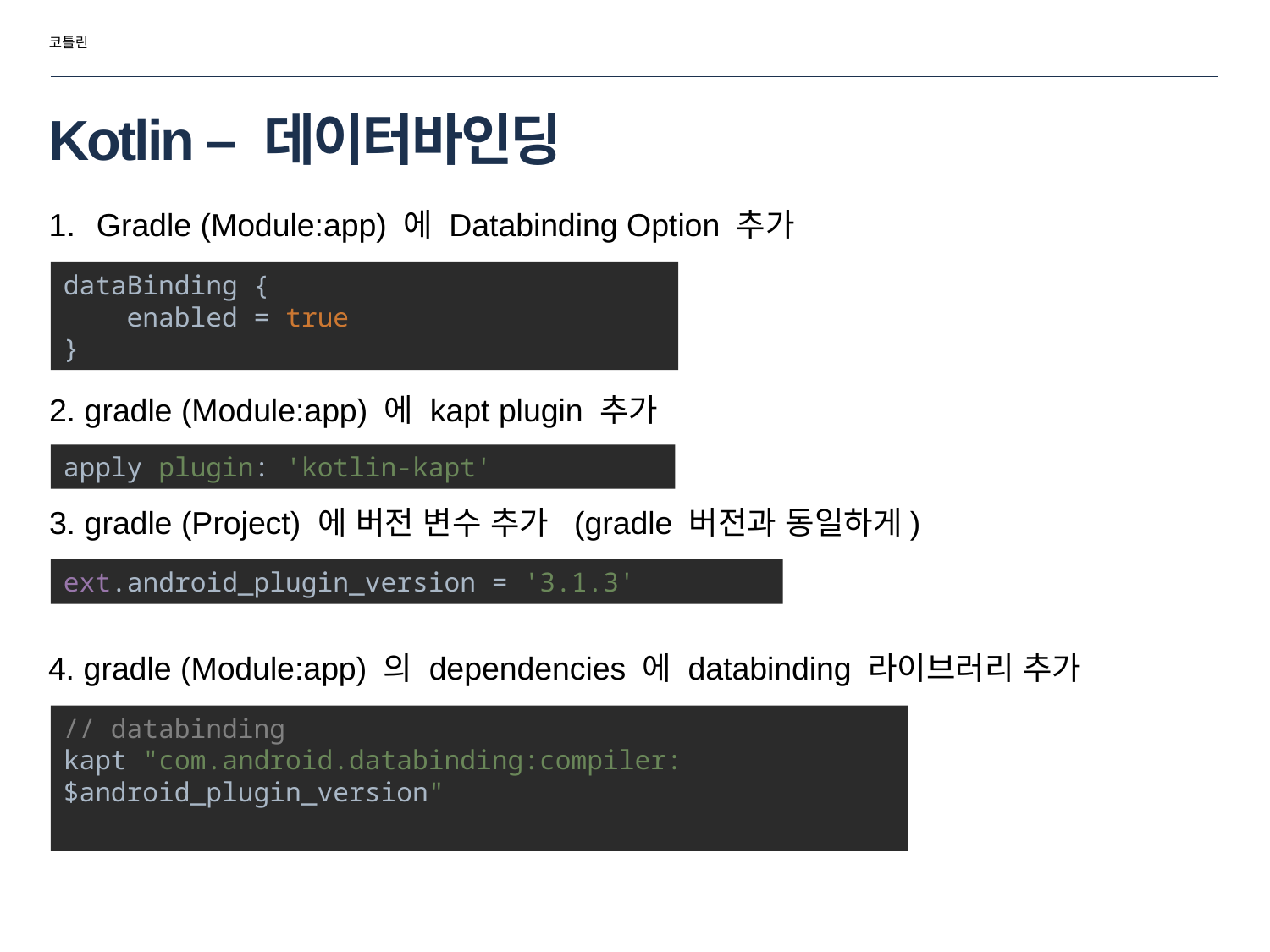

코틀린
# Kotlin – 데이터바인딩
Gradle (Module:app) 에 Databinding Option 추가
dataBinding {
    enabled = true
}
2. gradle (Module:app) 에 kapt plugin 추가
apply plugin: 'kotlin-kapt'
3. gradle (Project) 에 버전 변수 추가  (gradle 버전과 동일하게)
ext.android_plugin_version = '3.1.3'
4. gradle (Module:app) 의 dependencies 에 databinding 라이브러리 추가
// databinding
kapt "com.android.databinding:compiler:$android_plugin_version"